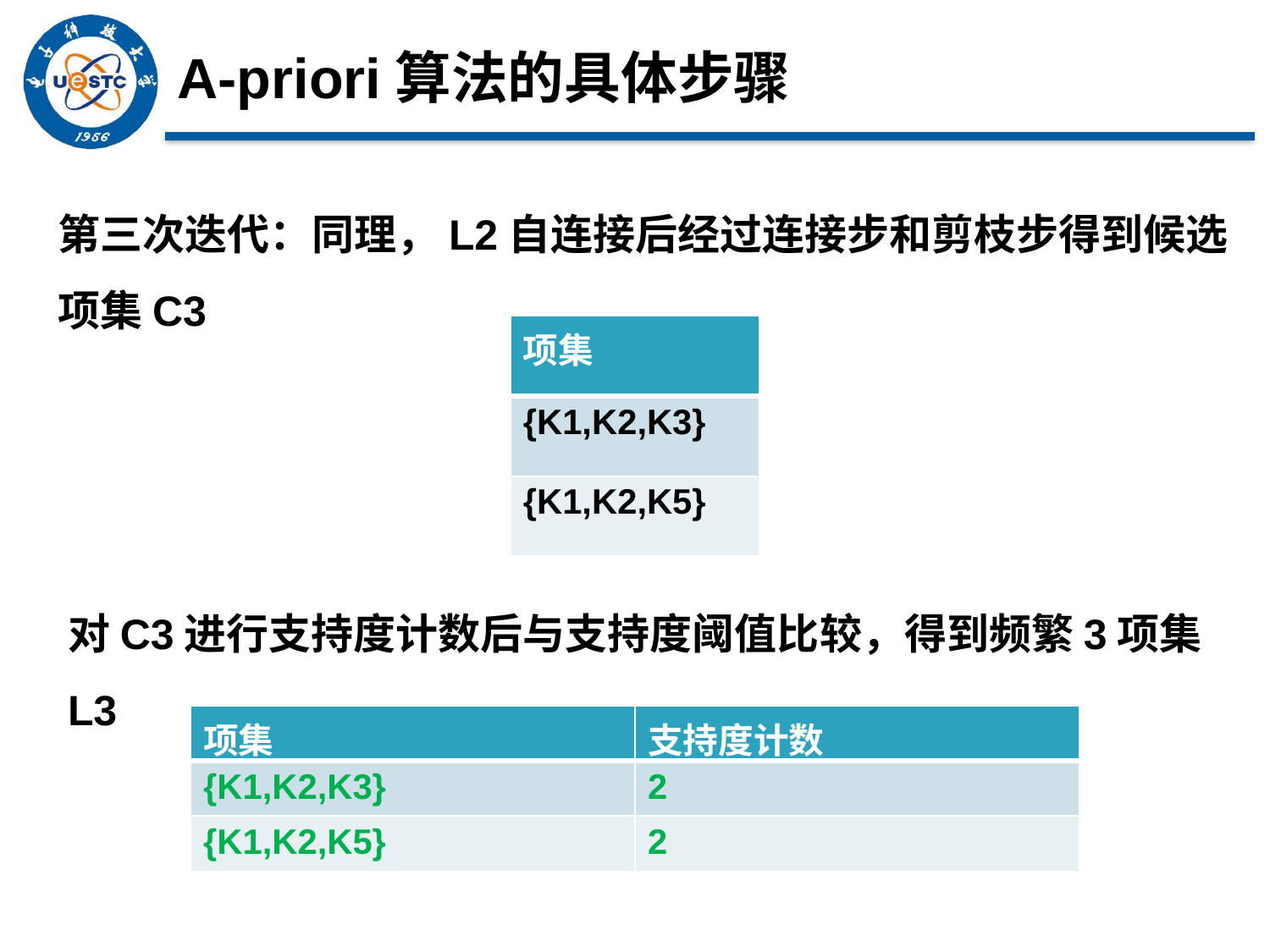

# A-priori算法的具体步骤
第三次迭代：同理，L2自连接后经过连接步和剪枝步得到候选项集C3
| 项集 |
| --- |
| {K1,K2,K3} |
| {K1,K2,K5} |
对C3进行支持度计数后与支持度阈值比较，得到频繁3项集L3
| 项集 | 支持度计数 |
| --- | --- |
| {K1,K2,K3} | 2 |
| {K1,K2,K5} | 2 |